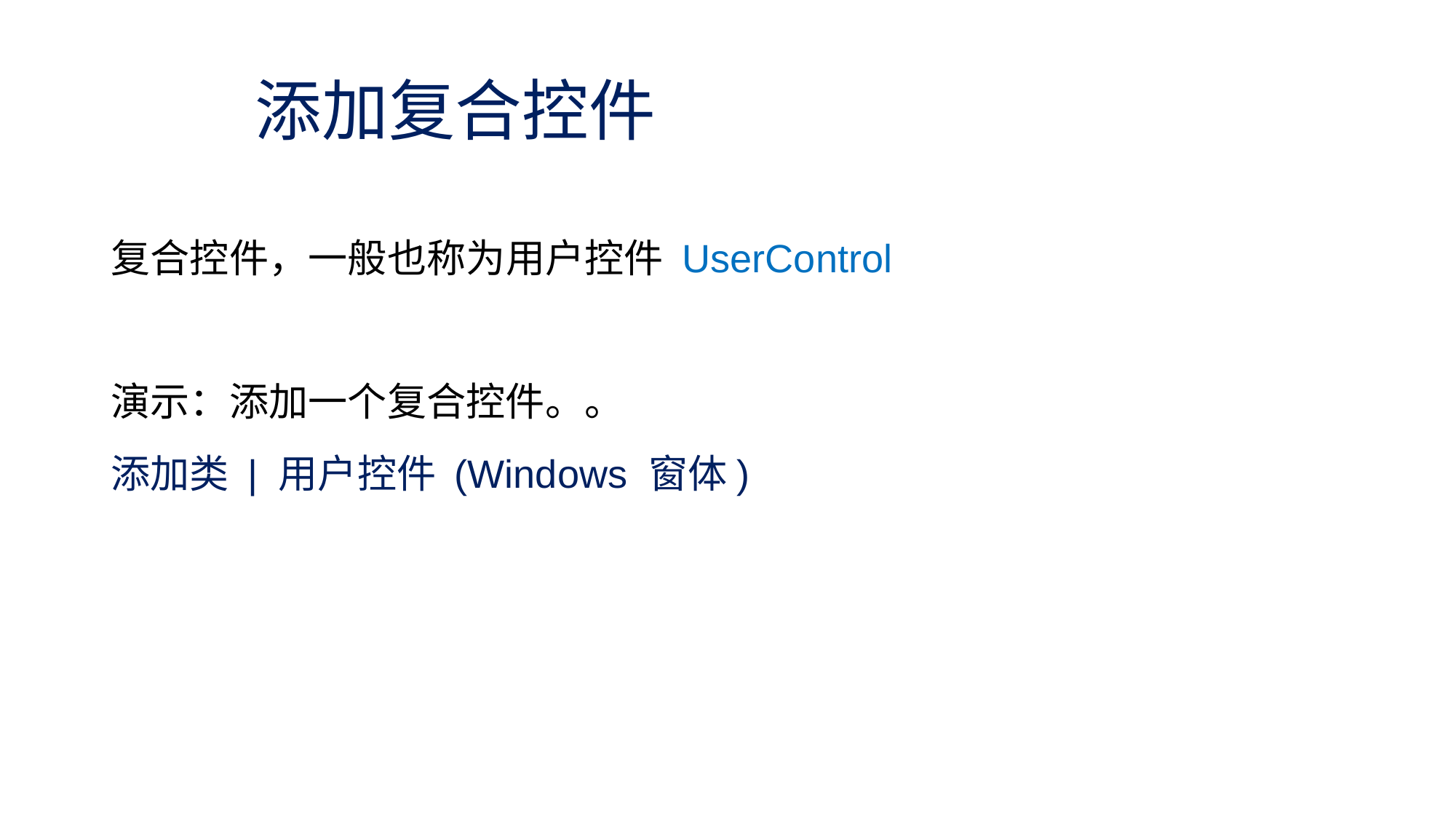

# 添加复合控件
复合控件，一般也称为用户控件 UserControl

演示：添加一个复合控件。。
添加类 | 用户控件 (Windows 窗体)